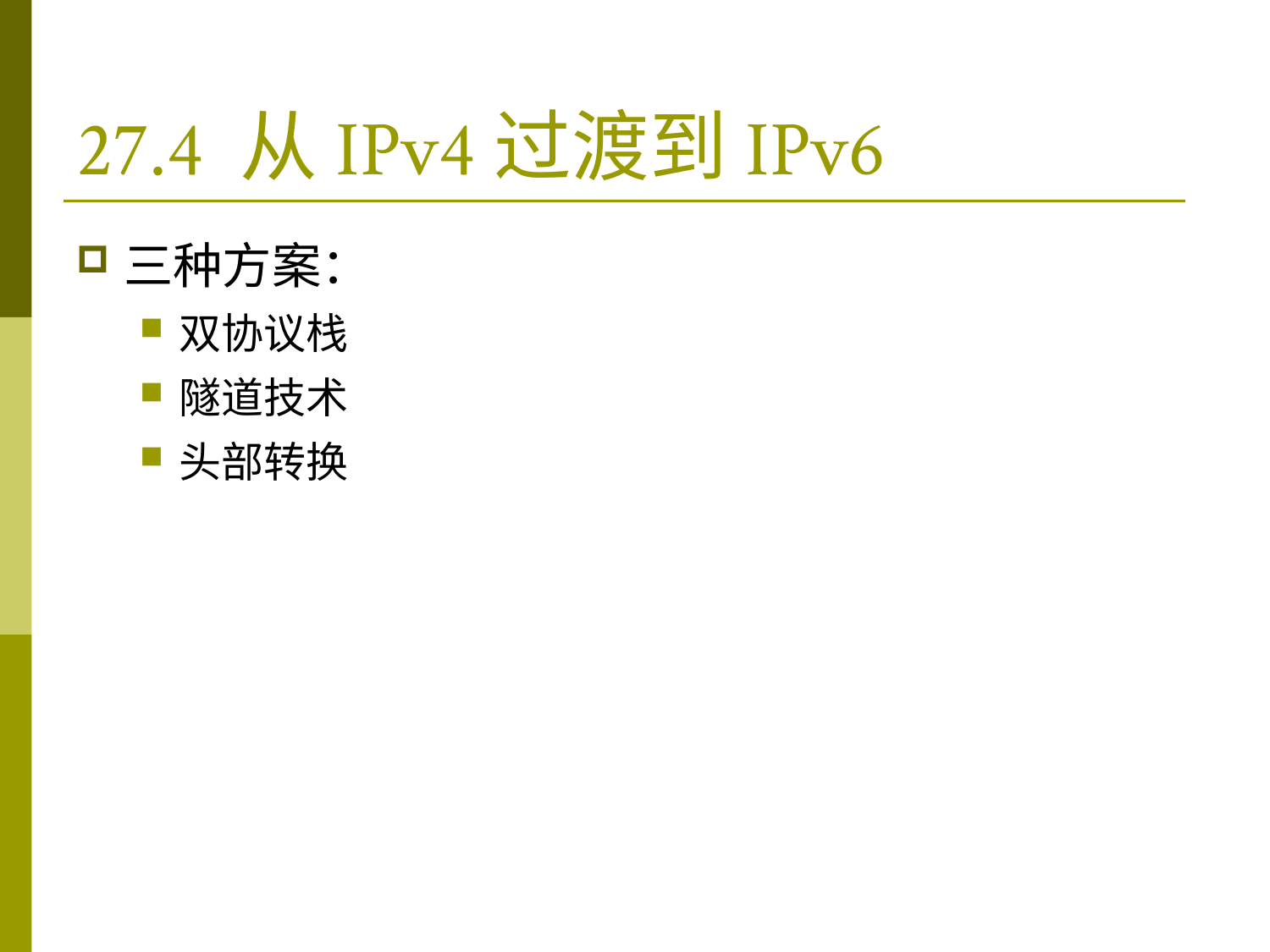

# 27.4 从IPv4过渡到IPv6
三种方案：
双协议栈
隧道技术
头部转换